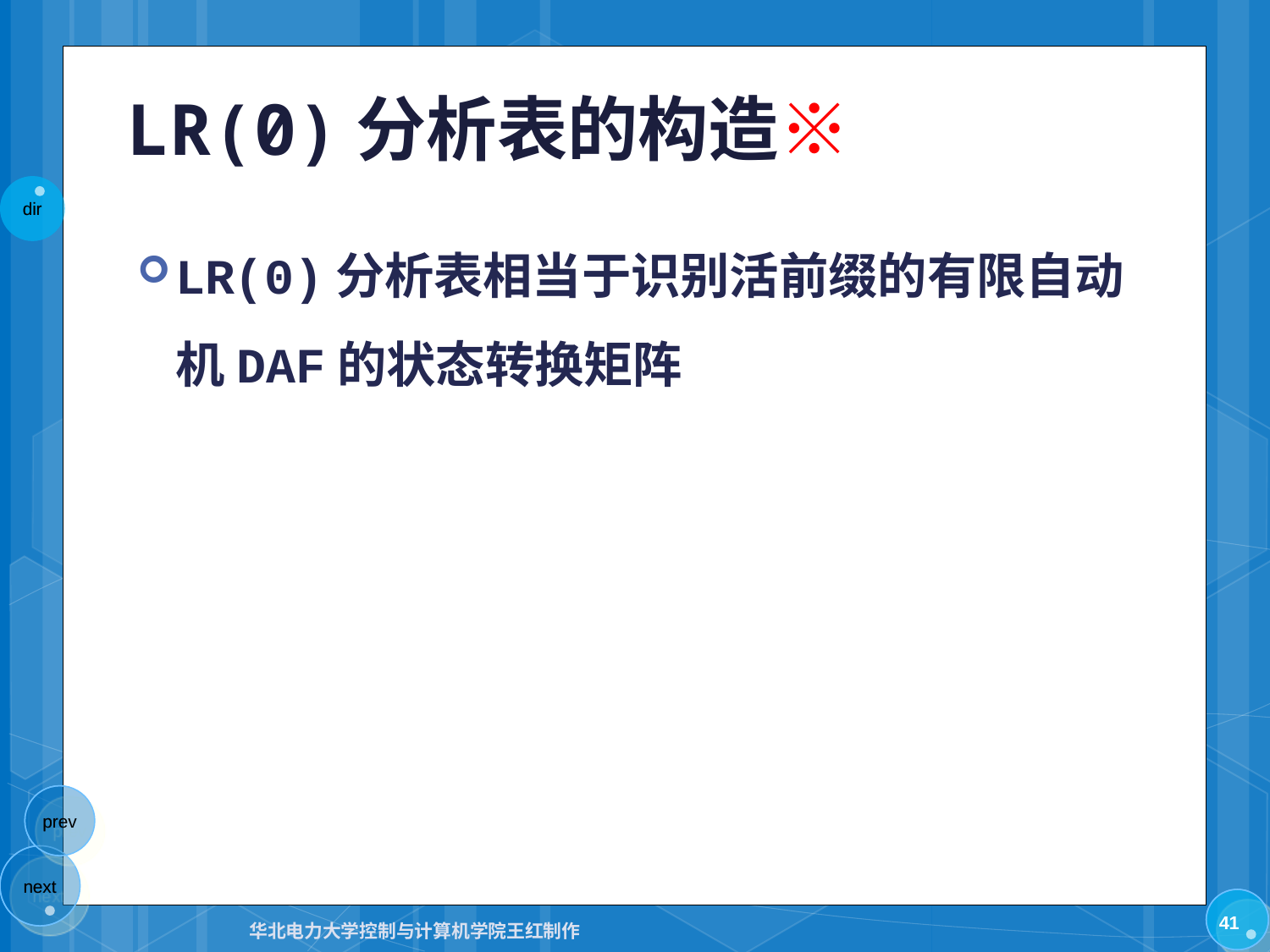

# LR(0)分析表的构造※
LR(0)分析表相当于识别活前缀的有限自动机DAF的状态转换矩阵
41
华北电力大学控制与计算机学院王红制作